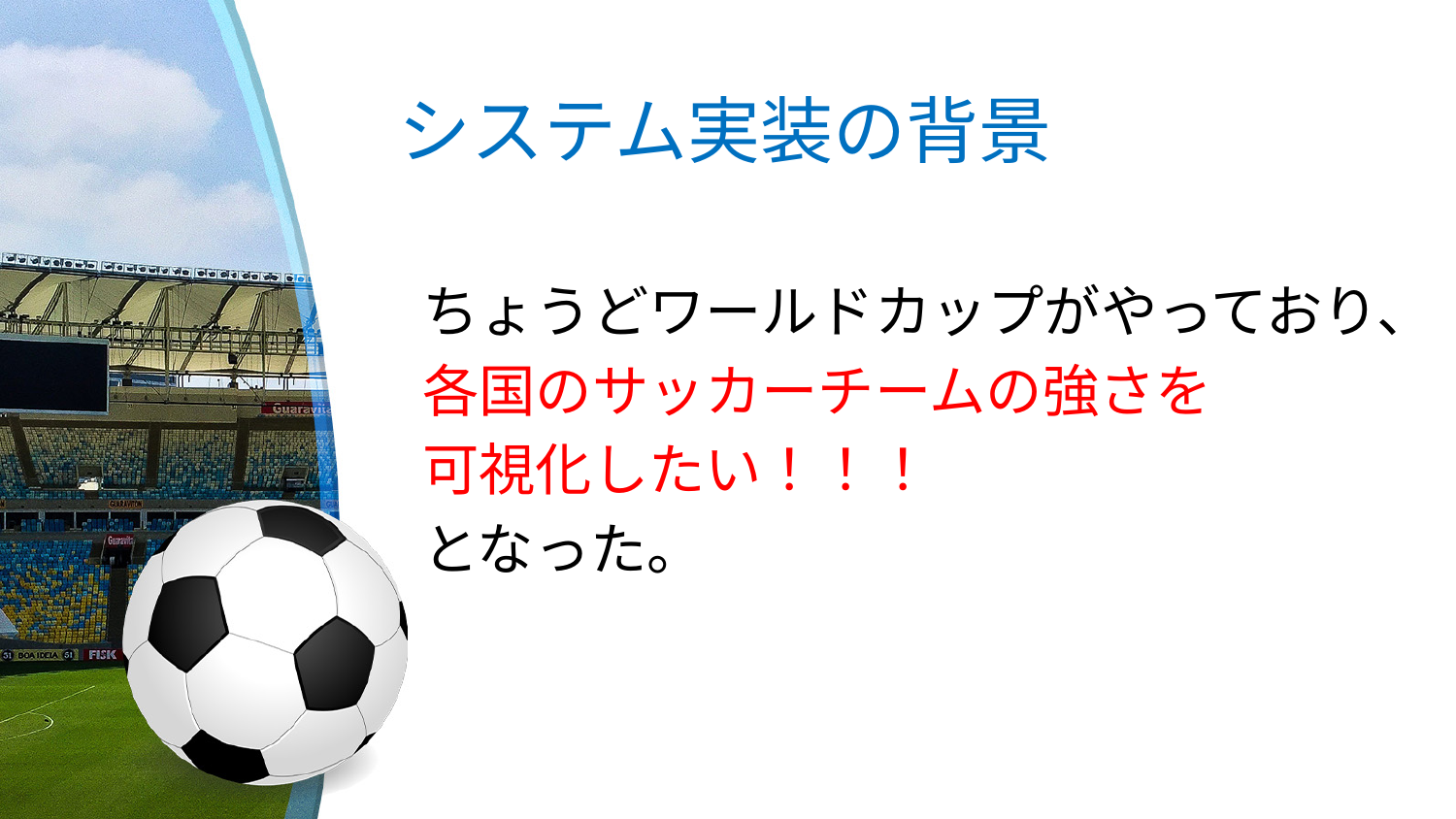

# システム実装の背景

ちょうどワールドカップがやっており、
各国のサッカーチームの強さを
可視化したい！！！
となった。